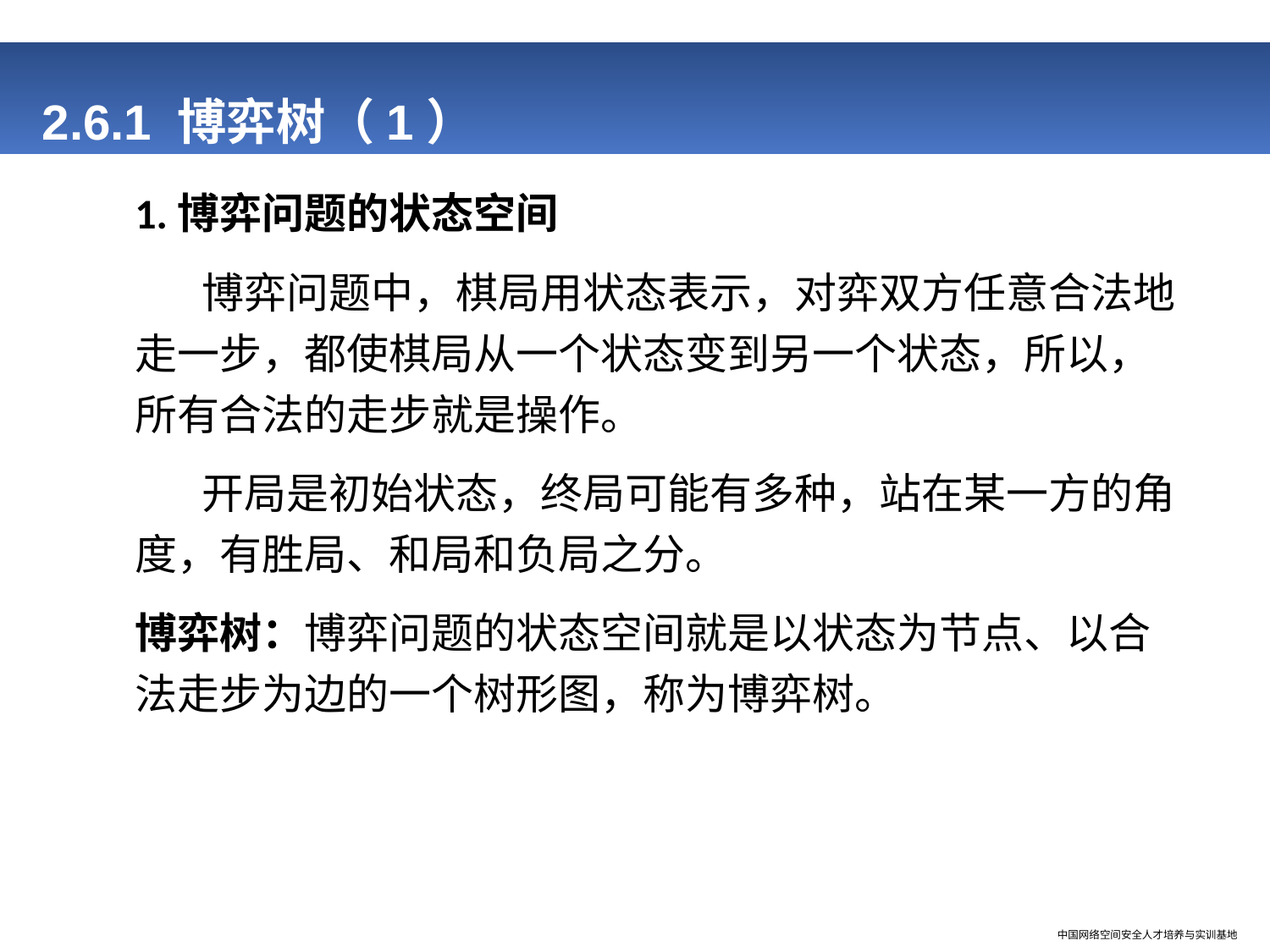

# 2.6.1 博弈树（1）
1.博弈问题的状态空间
      博弈问题中，棋局用状态表示，对弈双方任意合法地走一步，都使棋局从一个状态变到另一个状态，所以，所有合法的走步就是操作。
      开局是初始状态，终局可能有多种，站在某一方的角度，有胜局、和局和负局之分。
博弈树：博弈问题的状态空间就是以状态为节点、以合法走步为边的一个树形图，称为博弈树。